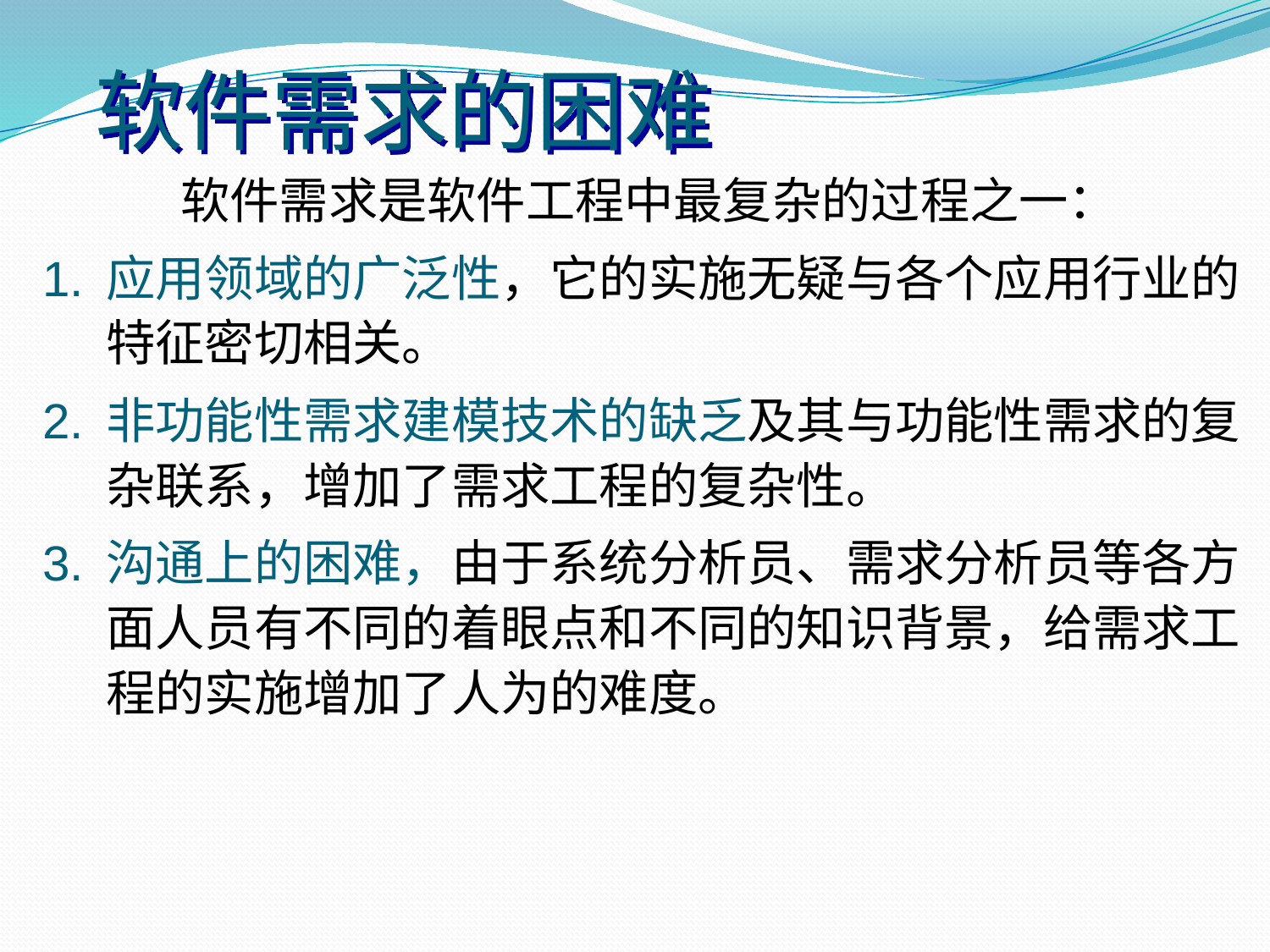

# 软件需求的困难
软件需求是软件工程中最复杂的过程之一：
应用领域的广泛性，它的实施无疑与各个应用行业的特征密切相关。
非功能性需求建模技术的缺乏及其与功能性需求的复杂联系，增加了需求工程的复杂性。
沟通上的困难，由于系统分析员、需求分析员等各方面人员有不同的着眼点和不同的知识背景，给需求工程的实施增加了人为的难度。